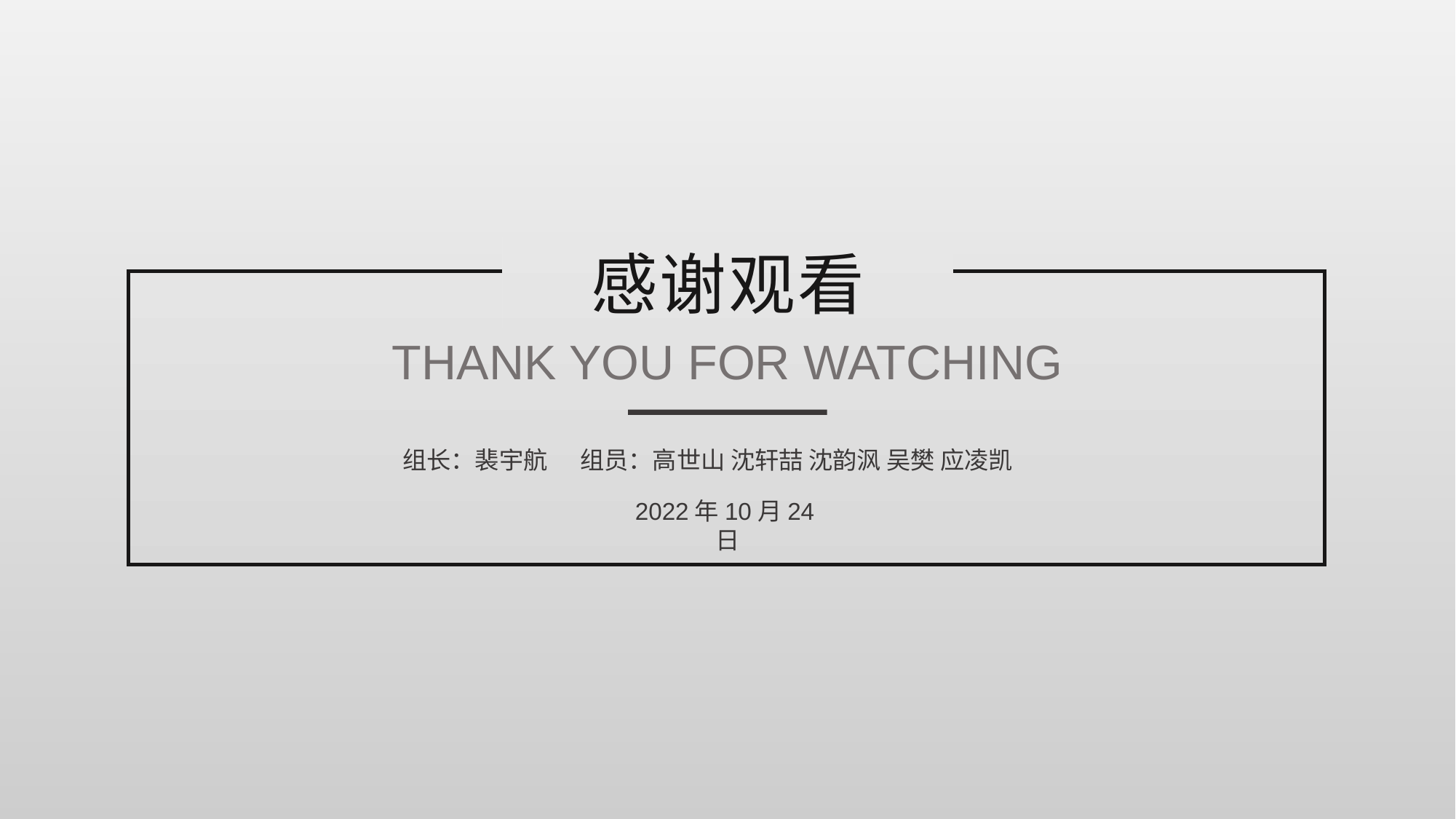

感谢观看

THANK YOU FOR WATCHING

组长：裴宇航      组员：高世山 沈轩喆 沈韵沨 吴樊 应凌凯
2022年10月24日